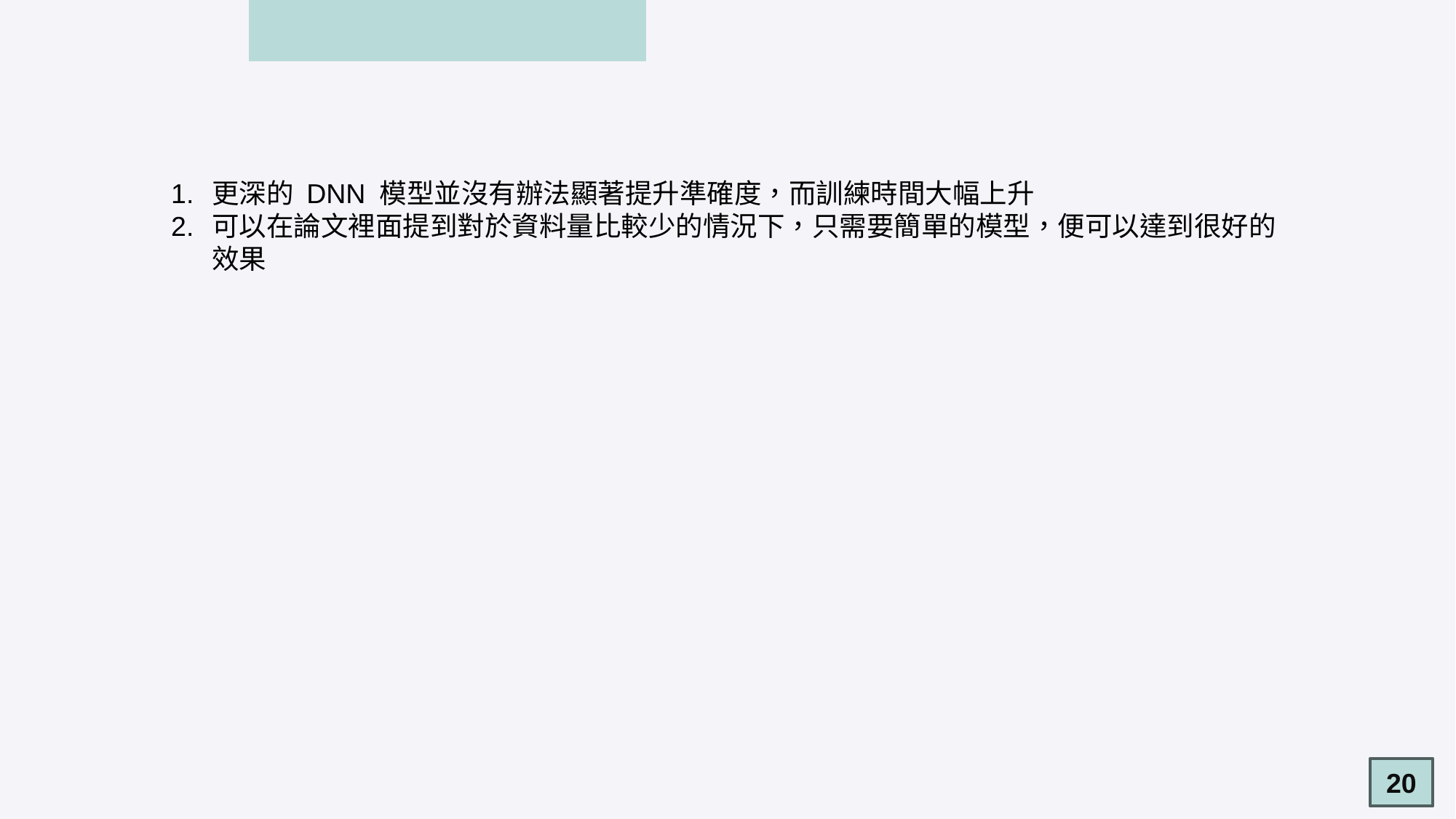

更深的 DNN 模型並沒有辦法顯著提升準確度，而訓練時間大幅上升
可以在論文裡面提到對於資料量比較少的情況下，只需要簡單的模型，便可以達到很好的效果

20